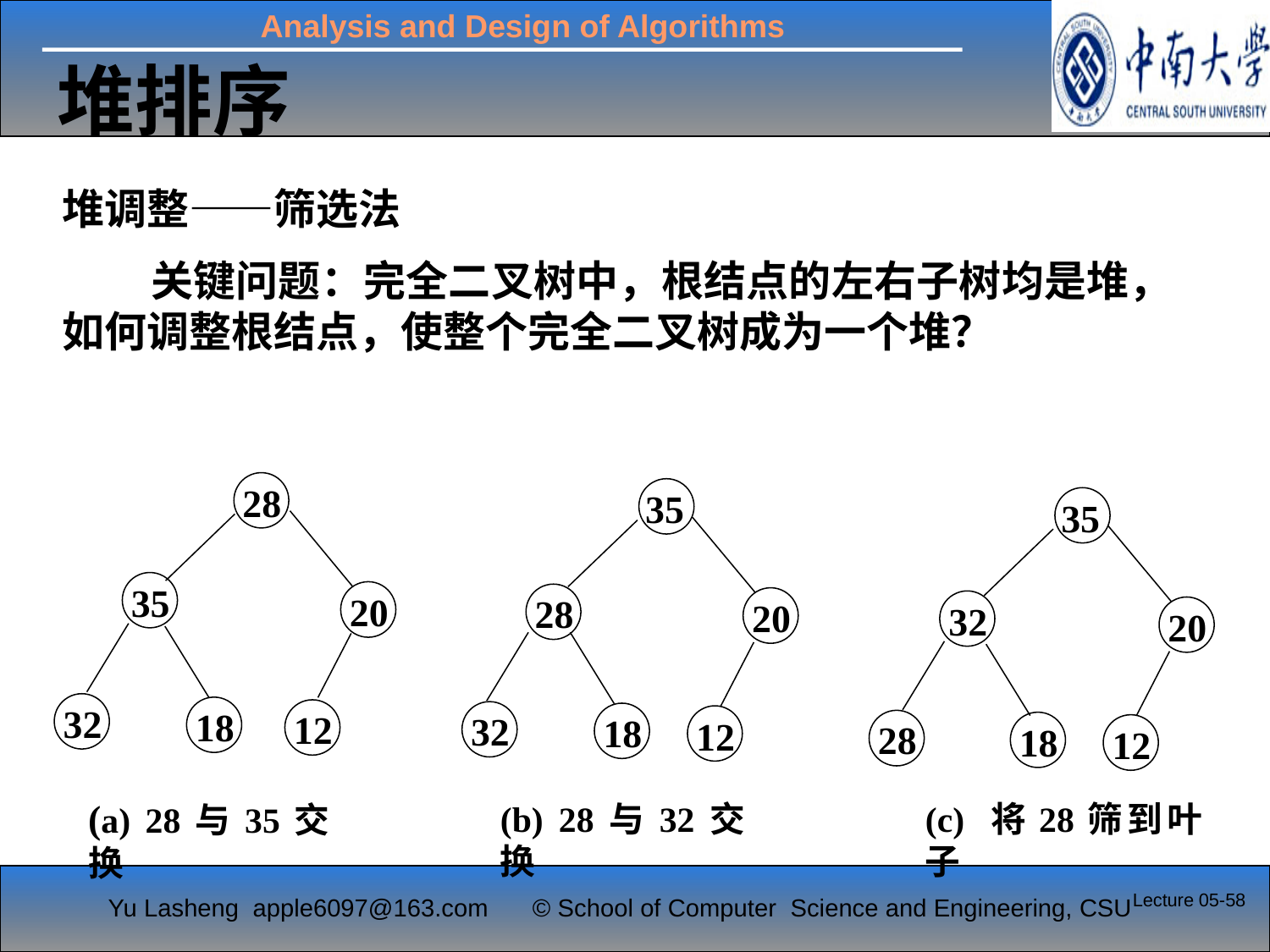

堆排序
堆调整——筛选法
        关键问题：完全二叉树中，根结点的左右子树均是堆，如何调整根结点，使整个完全二叉树成为一个堆？
28
35

35

35

20
28
20

32

20

32
18
12
32

18
12

28

18

12

(a) 28与35交换
(b) 28与32交换
(c) 将28筛到叶子
Lecture 05-58